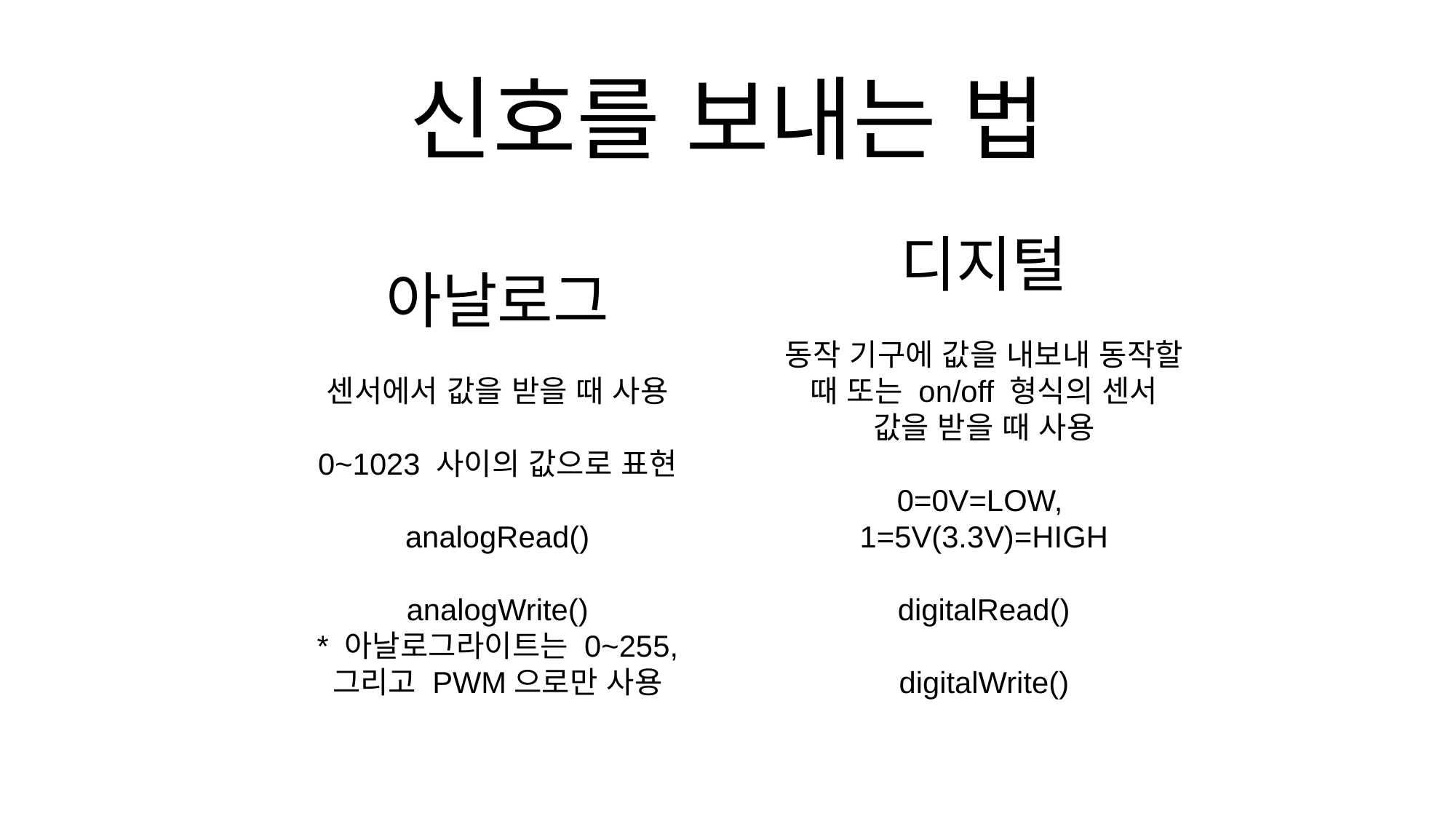

신호를 보내는 법
아날로그

센서에서 값을 받을 때 사용

0~1023 사이의 값으로 표현

analogRead()

analogWrite()
* 아날로그라이트는 0~255,
그리고 PWM으로만 사용
디지털

동작 기구에 값을 내보내 동작할 때 또는 on/off 형식의 센서 값을 받을 때 사용

0=0V=LOW,  1=5V(3.3V)=HIGH

digitalRead()

digitalWrite()